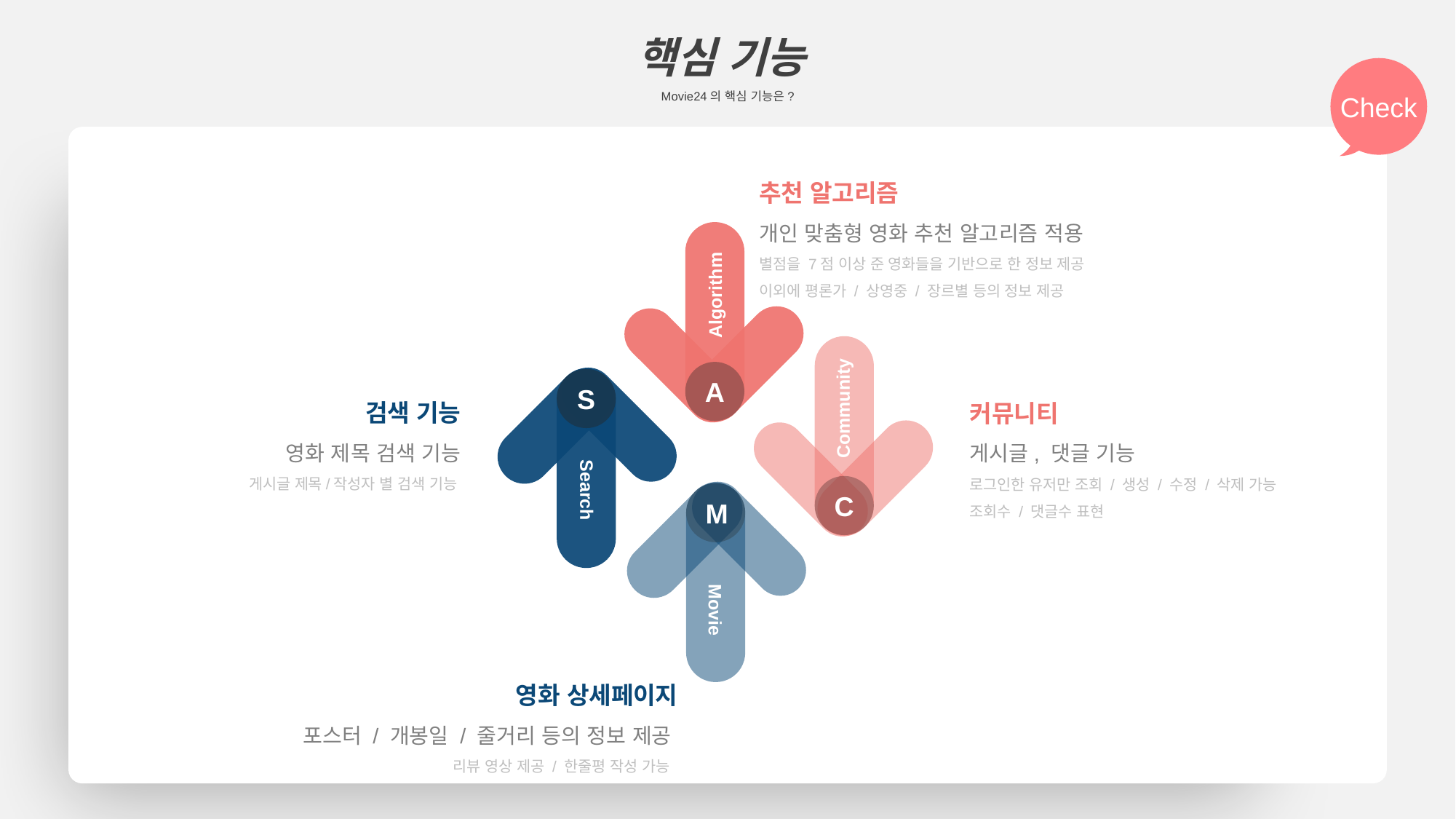

핵심 기능
Movie24의 핵심 기능은?
Check

추천 알고리즘
개인 맞춤형 영화 추천 알고리즘 적용
별점을 7점 이상 준 영화들을 기반으로 한 정보 제공
이외에 평론가 / 상영중 / 장르별 등의 정보 제공

A
Algorithm

C
S

검색 기능
영화 제목 검색 기능
게시글 제목/작성자 별 검색 기능
커뮤니티
게시글, 댓글 기능
로그인한 유저만 조회 / 생성 / 수정 / 삭제 가능
조회수 / 댓글수 표현

Community
M

Search
Movie
영화 상세페이지
포스터 / 개봉일 / 줄거리 등의 정보 제공
리뷰 영상 제공 / 한줄평 작성 가능